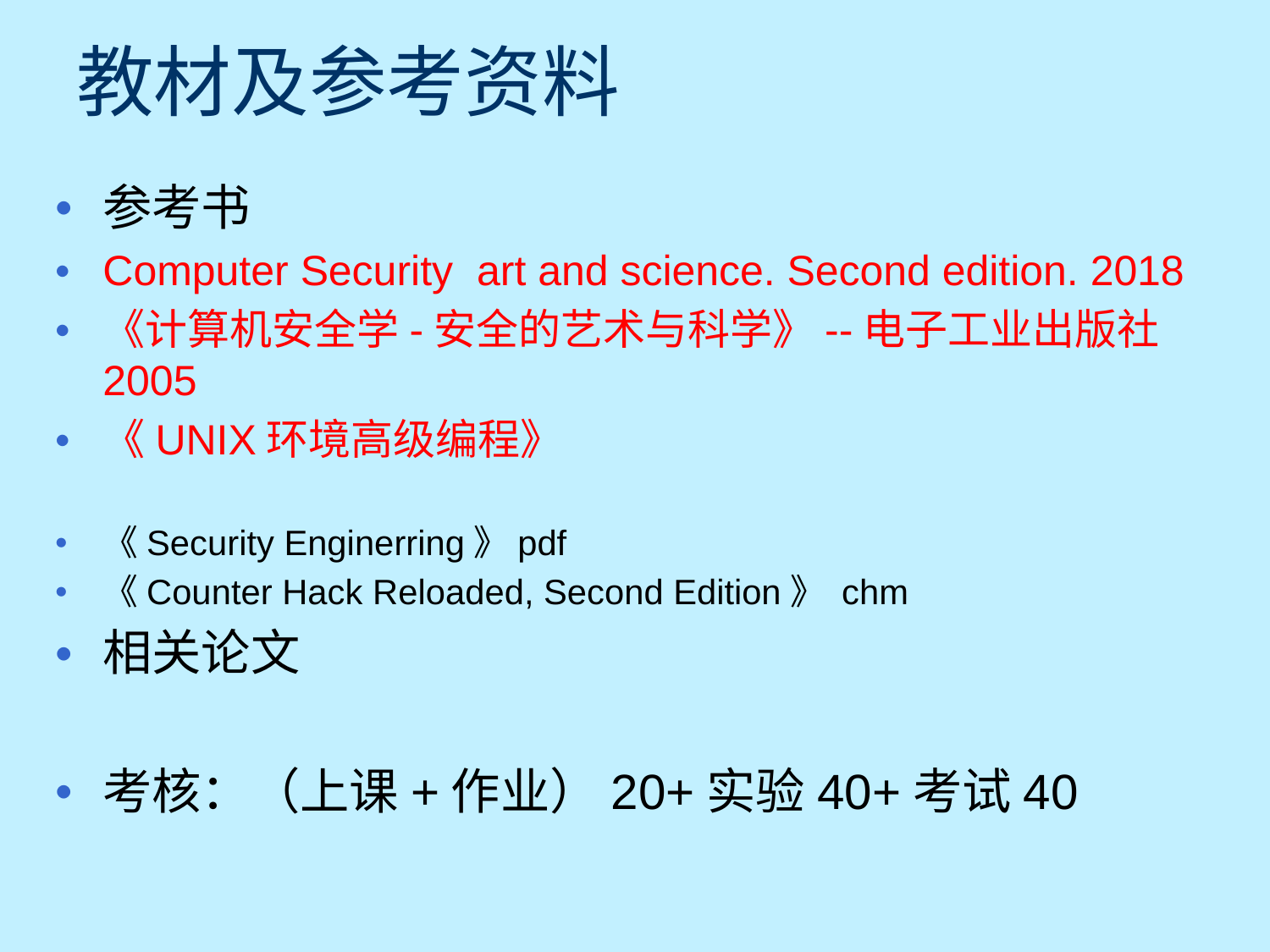

# 教材及参考资料
参考书
Computer Security  art and science. Second edition. 2018
《计算机安全学-安全的艺术与科学》--电子工业出版社 2005
《UNIX环境高级编程》

《Security Enginerring》pdf
《Counter Hack Reloaded, Second Edition》 chm
相关论文

考核：（上课+作业）20+实验40+考试40

2